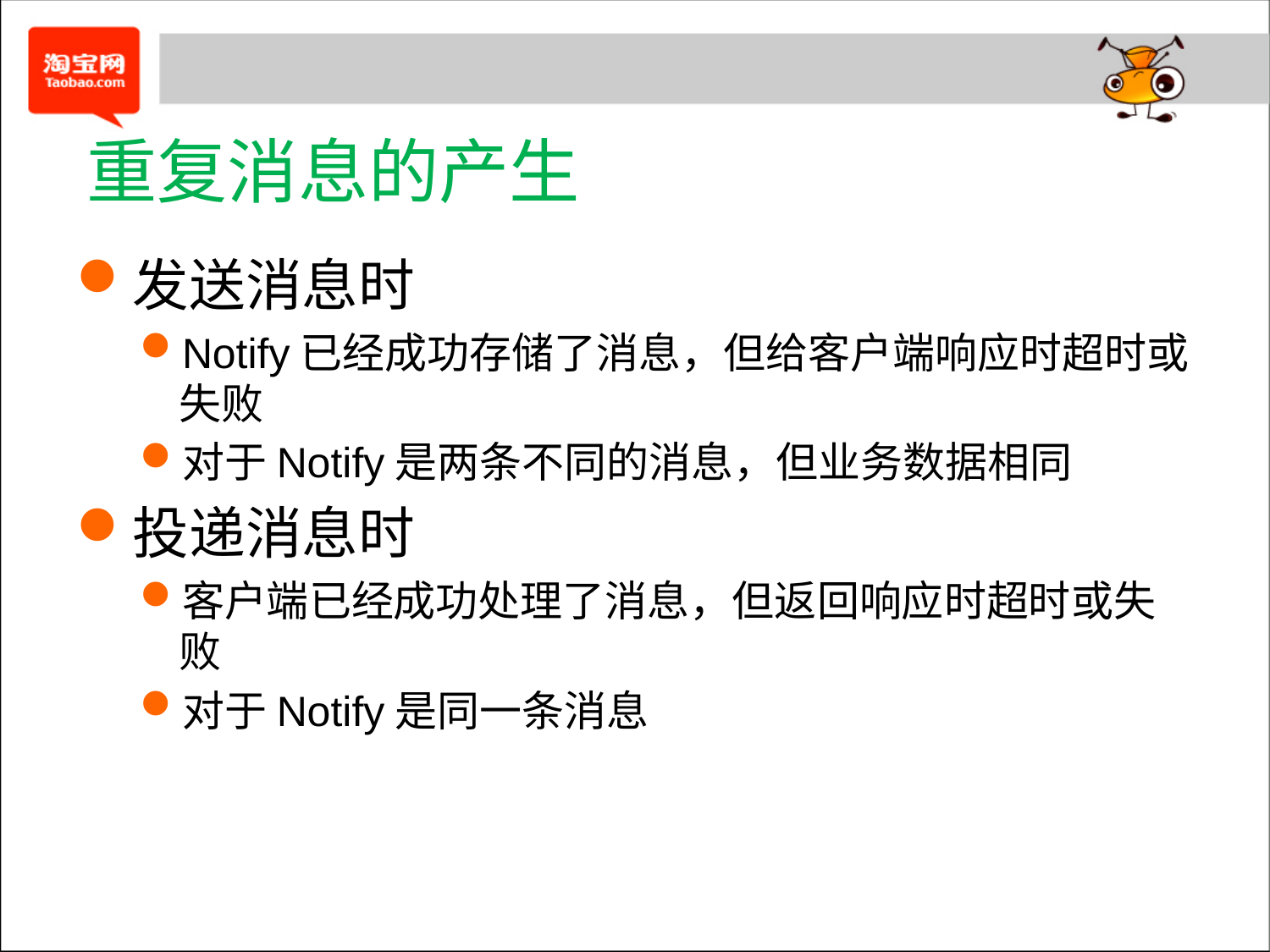

# 重复消息的产生
发送消息时
Notify已经成功存储了消息，但给客户端响应时超时或失败
对于Notify是两条不同的消息，但业务数据相同
投递消息时
客户端已经成功处理了消息，但返回响应时超时或失败
对于Notify是同一条消息